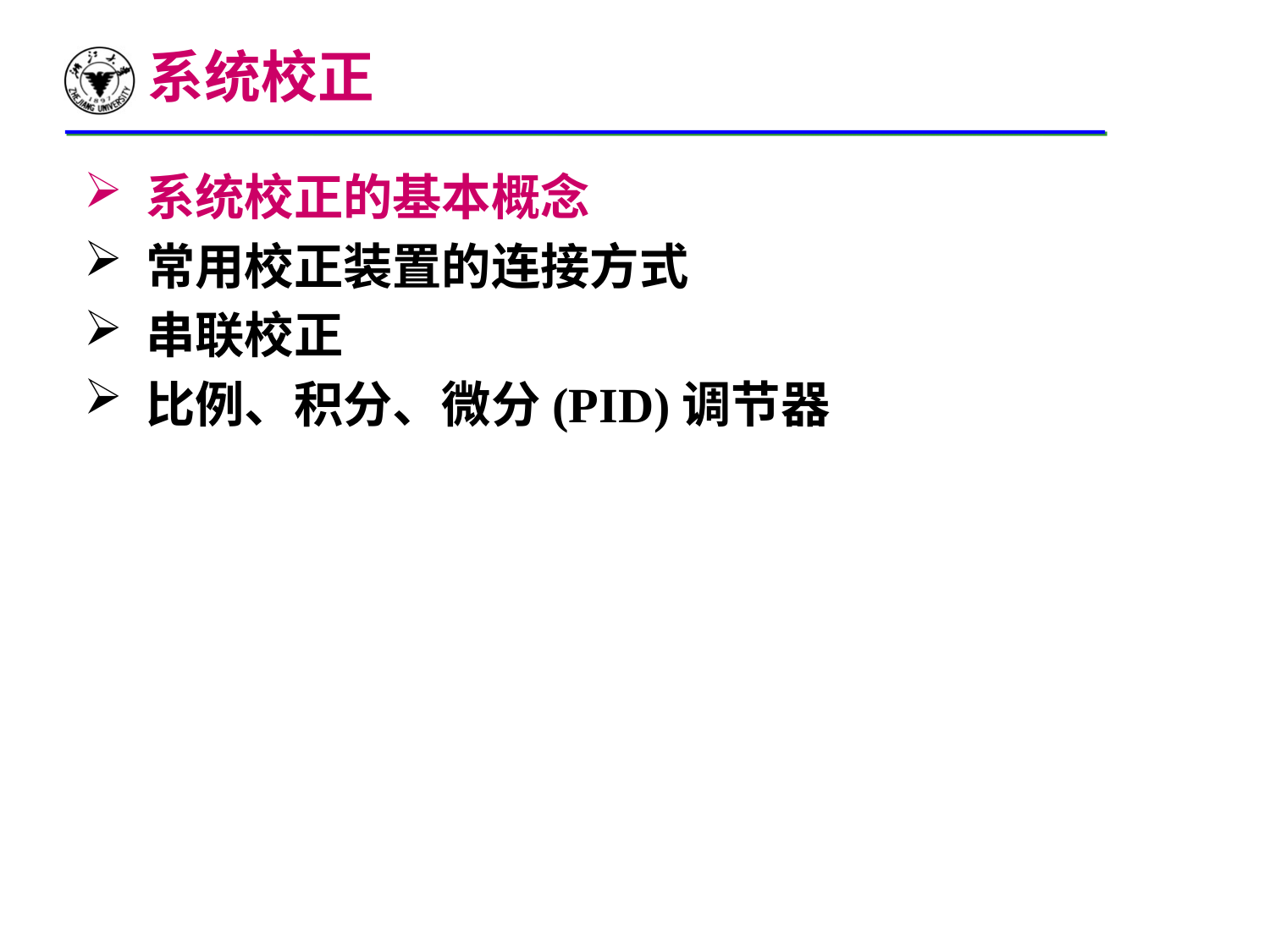

系统校正的基本概念
常用校正装置的连接方式
串联校正
比例、积分、微分(PID)调节器
系统校正